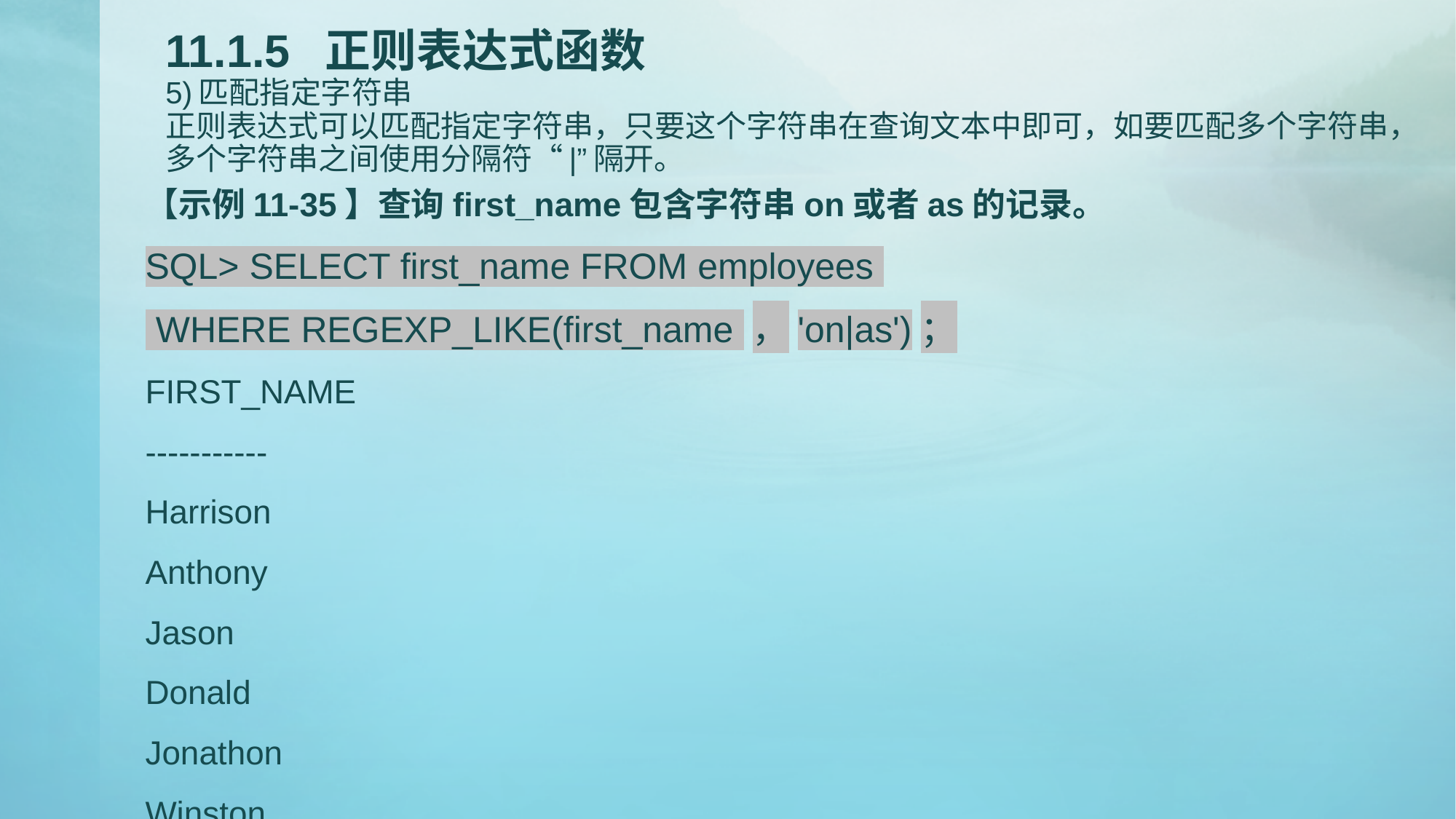

# 11.1.5  正则表达式函数 5)匹配指定字符串 正则表达式可以匹配指定字符串，只要这个字符串在查询文本中即可，如要匹配多个字符串，多个字符串之间使用分隔符“|”隔开。
【示例11-35】查询first_name包含字符串on或者as的记录。
SQL> SELECT first_name FROM employees
 WHERE REGEXP_LIKE(first_name ，'on|as')；
FIRST_NAME
-----------
Harrison
Anthony
Jason
Donald
Jonathon
Winston